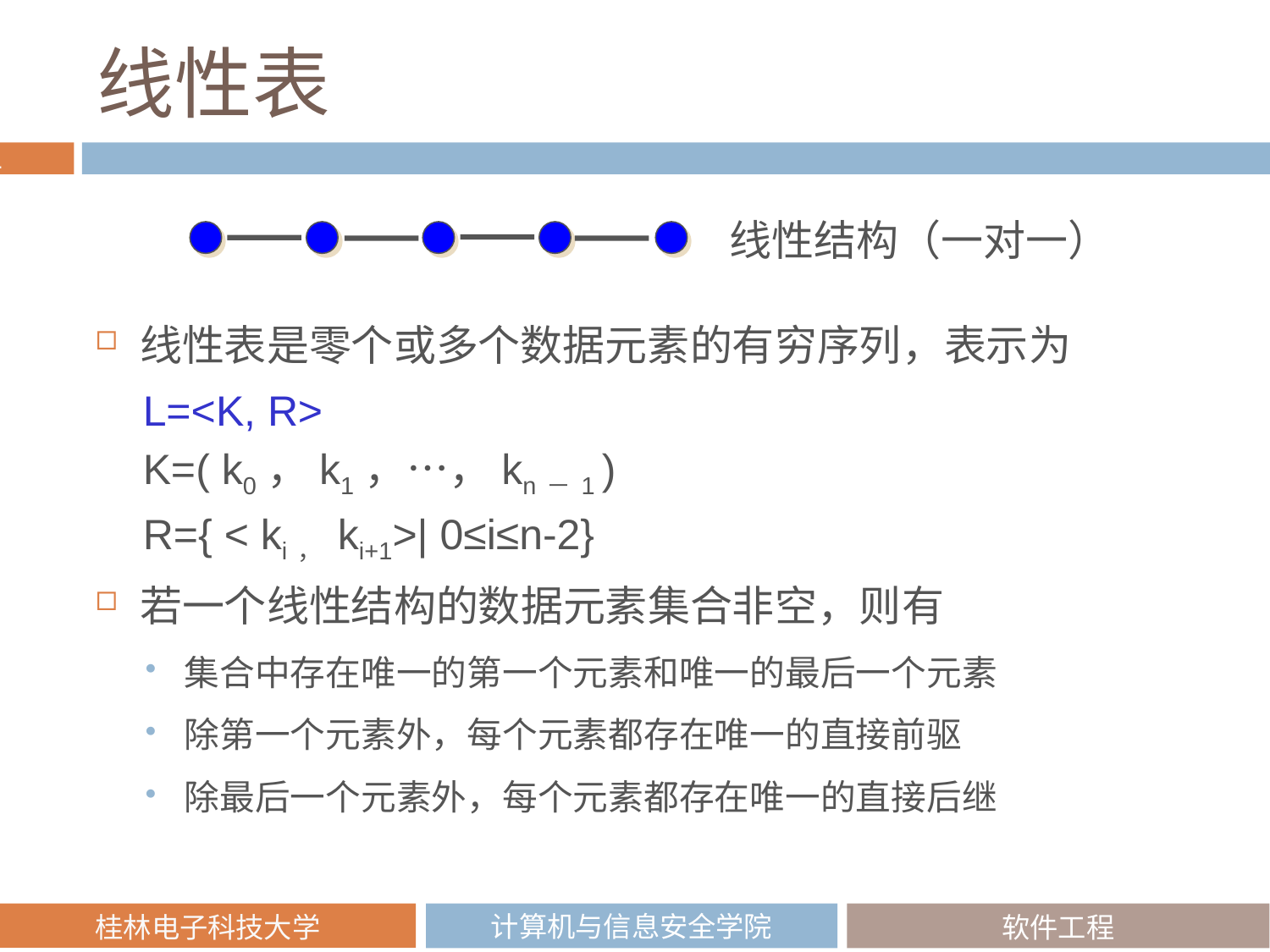

# 线性表
线性结构（一对一）

线性表是零个或多个数据元素的有穷序列，表示为
    L=<K, R>
    K=( k0，k1，…，kn－1 )
    R={ < ki， ki+1>| 0≤i≤n-2}
若一个线性结构的数据元素集合非空，则有
集合中存在唯一的第一个元素和唯一的最后一个元素
除第一个元素外，每个元素都存在唯一的直接前驱
除最后一个元素外，每个元素都存在唯一的直接后继